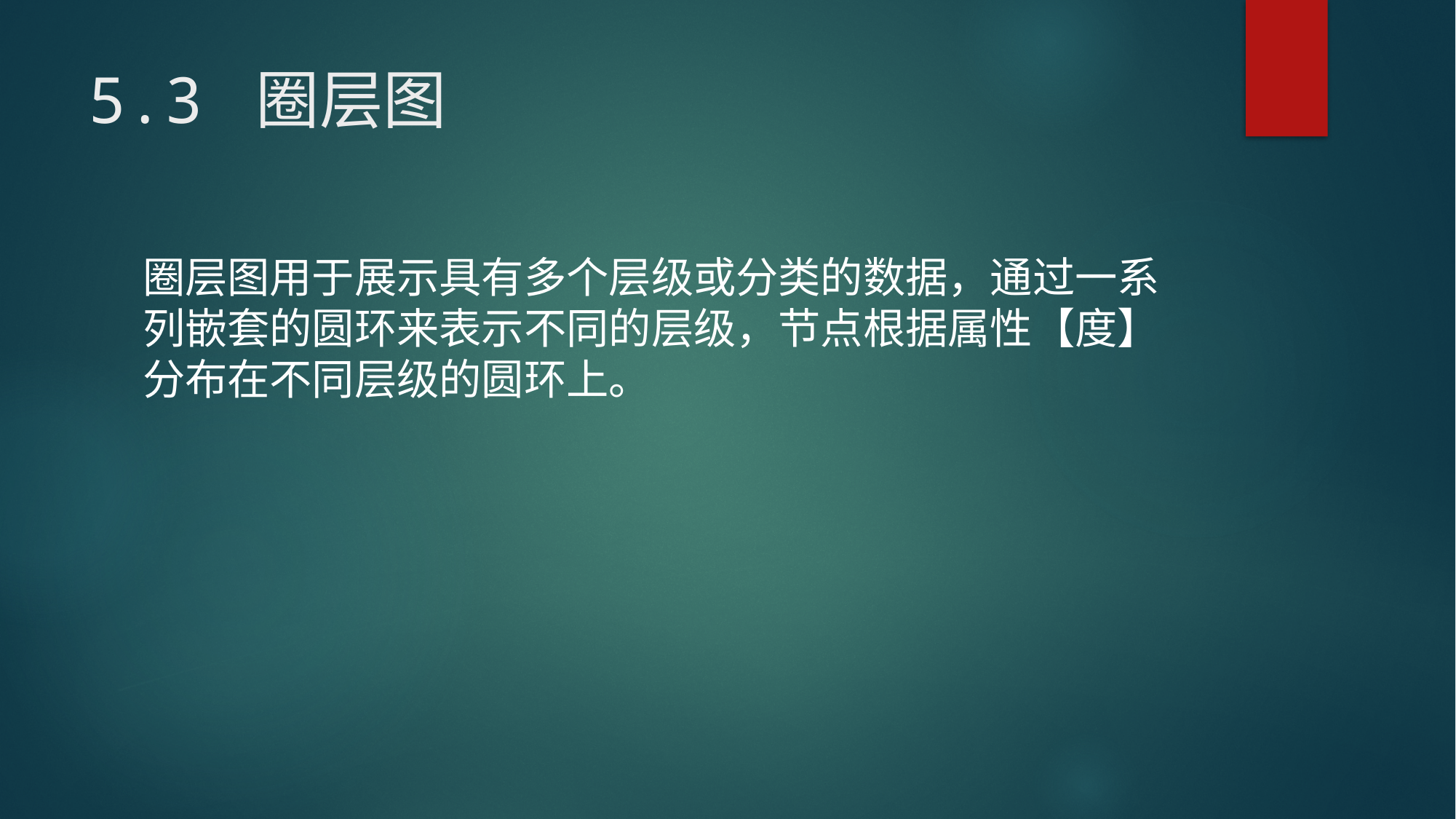

# 5.3 圈层图
圈层图用于展示具有多个层级或分类的数据，通过一系列嵌套的圆环来表示不同的层级，节点根据属性【度】分布在不同层级的圆环上。